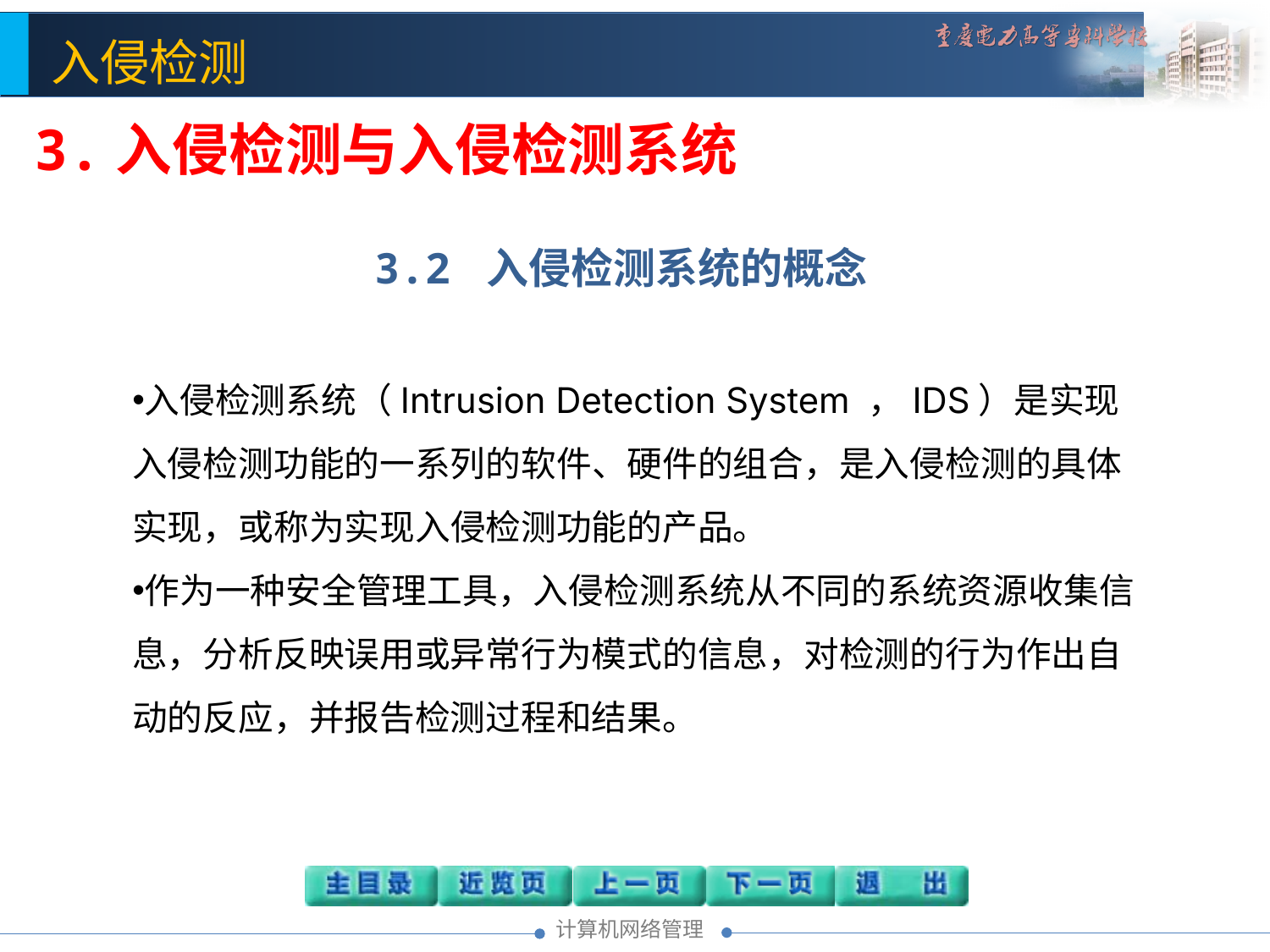

3.入侵检测与入侵检测系统
3.2 入侵检测系统的概念
入侵检测系统（Intrusion Detection System ，IDS）是实现入侵检测功能的一系列的软件、硬件的组合，是入侵检测的具体实现，或称为实现入侵检测功能的产品。
作为一种安全管理工具，入侵检测系统从不同的系统资源收集信息，分析反映误用或异常行为模式的信息，对检测的行为作出自动的反应，并报告检测过程和结果。